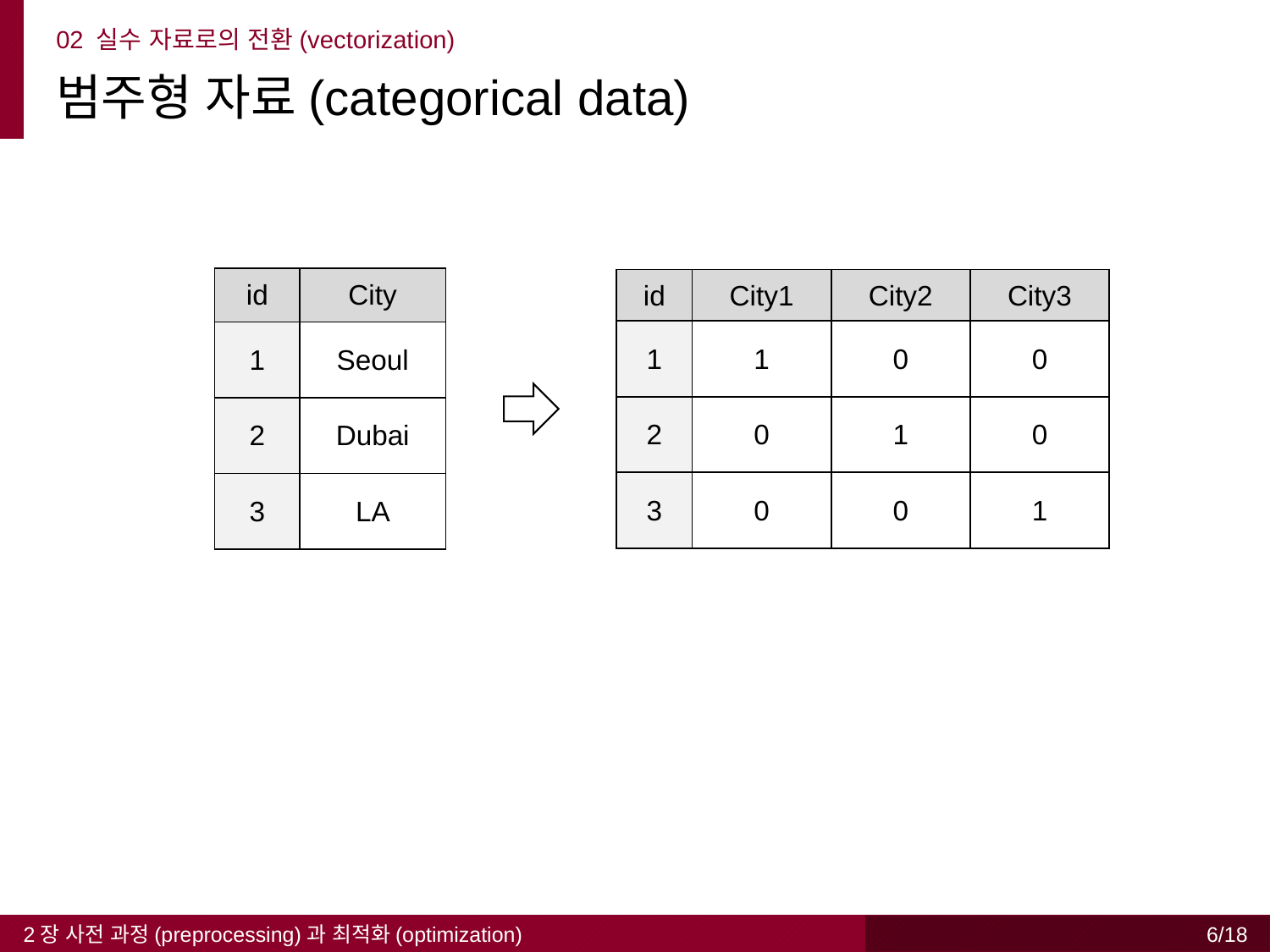

02 실수 자료로의 전환(vectorization)
범주형 자료(categorical data)

| id | City |
| --- | --- |
| 1 | Seoul |
| 2 | Dubai |
| 3 | LA |
| id | City1 | City2 | City3 |
| --- | --- | --- | --- |
| 1 | 1 | 0 | 0 |
| 2 | 0 | 1 | 0 |
| 3 | 0 | 0 | 1 |

2장 사전 과정(preprocessing)과 최적화(optimization)
6/18